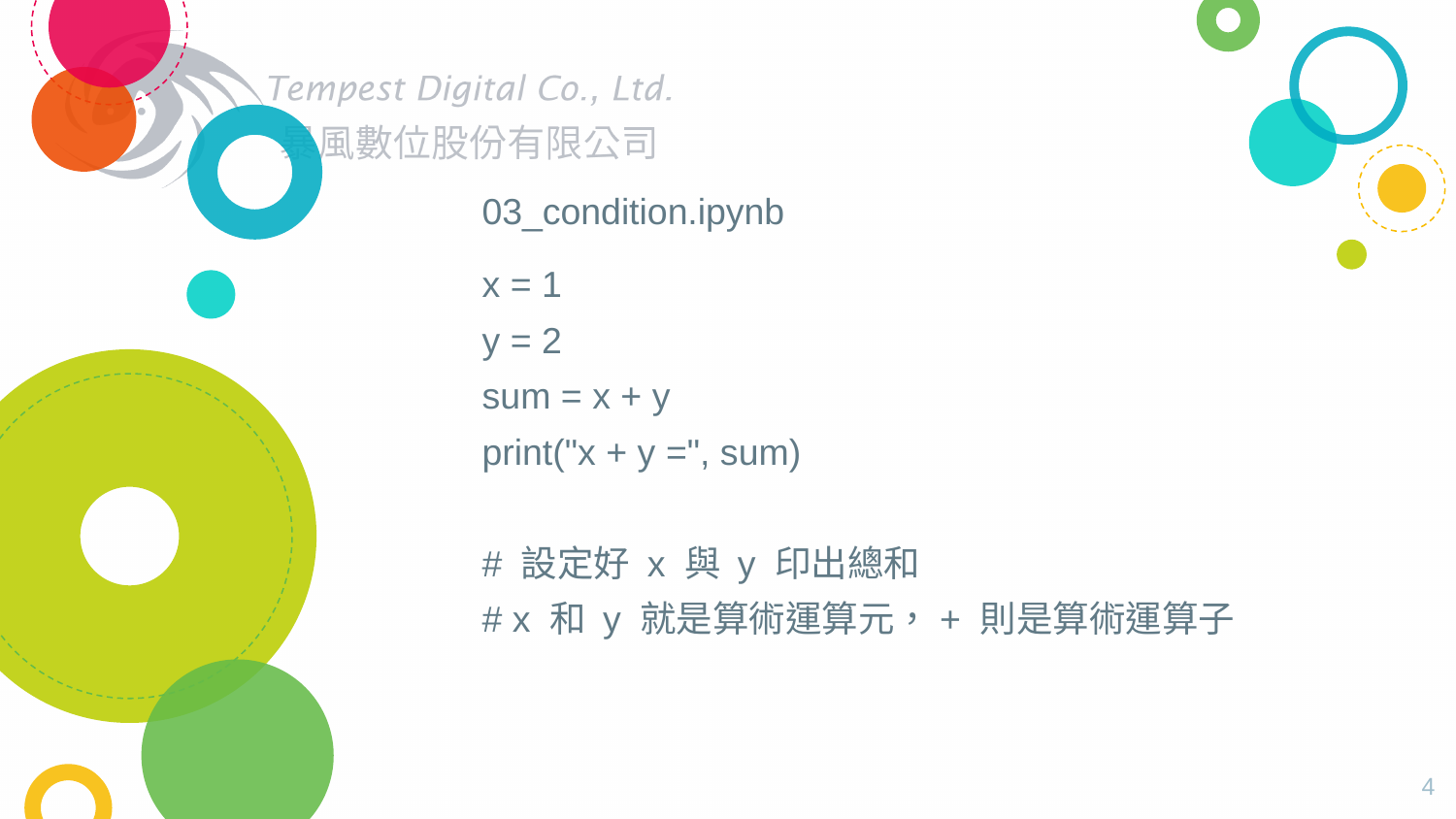

# 03_condition.ipynb
x = 1
y = 2
sum = x + y
print("x + y =", sum)

# 設定好 x 與 y 印出總和
# x 和 y 就是算術運算元，+ 則是算術運算子
4